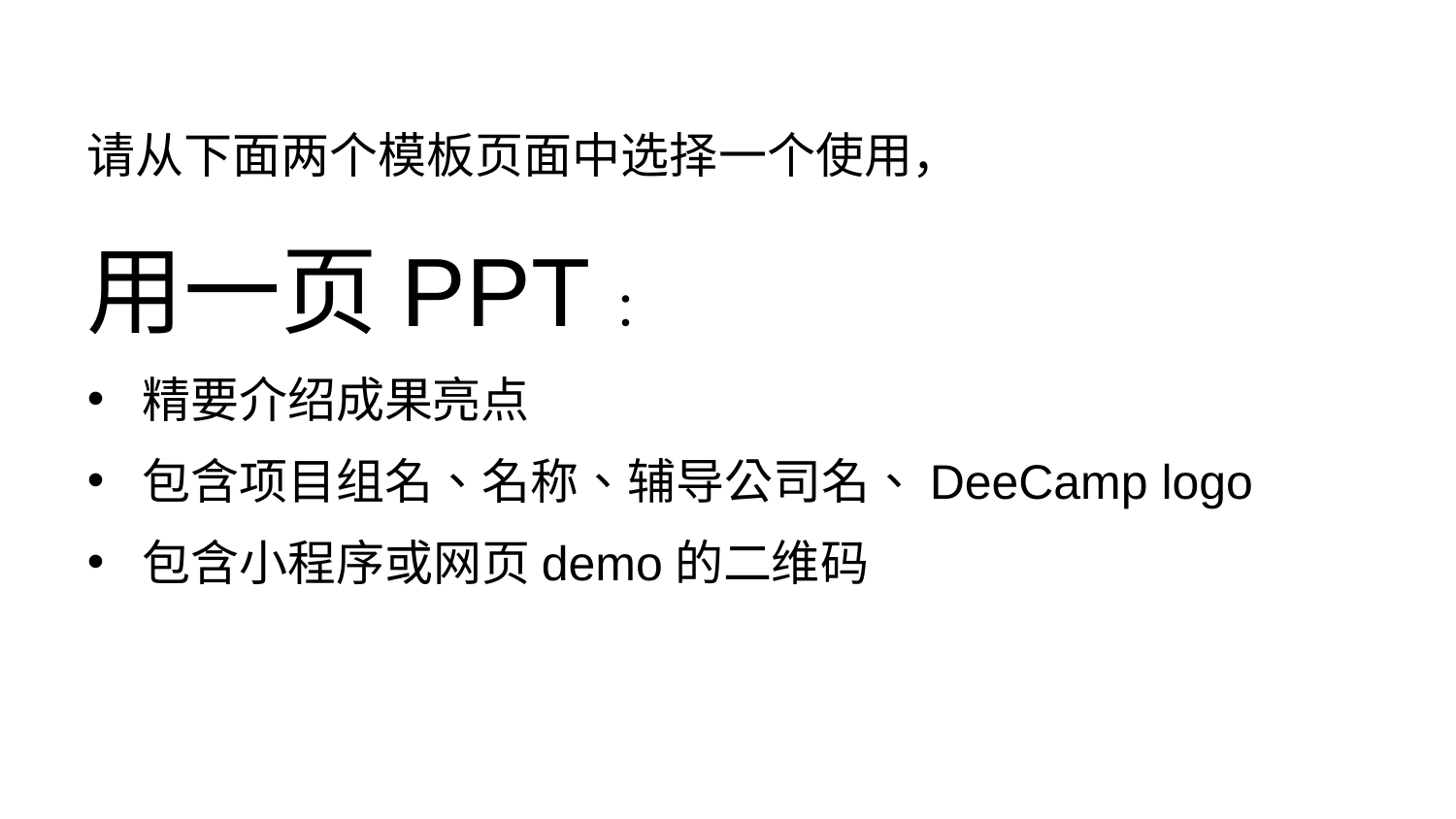

请从下面两个模板页面中选择一个使用，
用一页PPT：
精要介绍成果亮点
包含项目组名、名称、辅导公司名、DeeCamp logo
包含小程序或网页demo的二维码